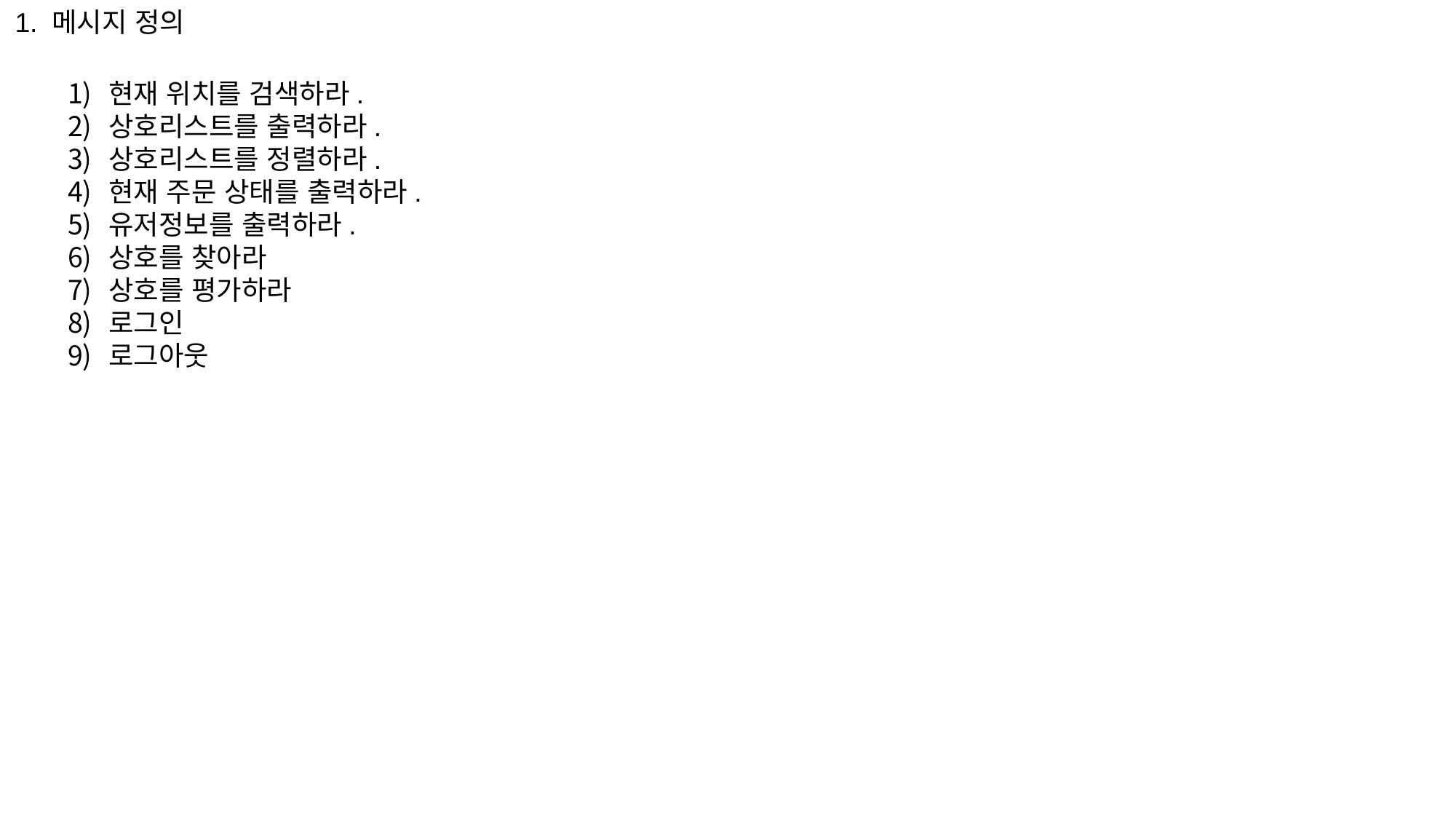

1. 메시지 정의
현재 위치를 검색하라.
상호리스트를 출력하라.
상호리스트를 정렬하라.
현재 주문 상태를 출력하라.
유저정보를 출력하라.
상호를 찾아라
상호를 평가하라
로그인
로그아웃